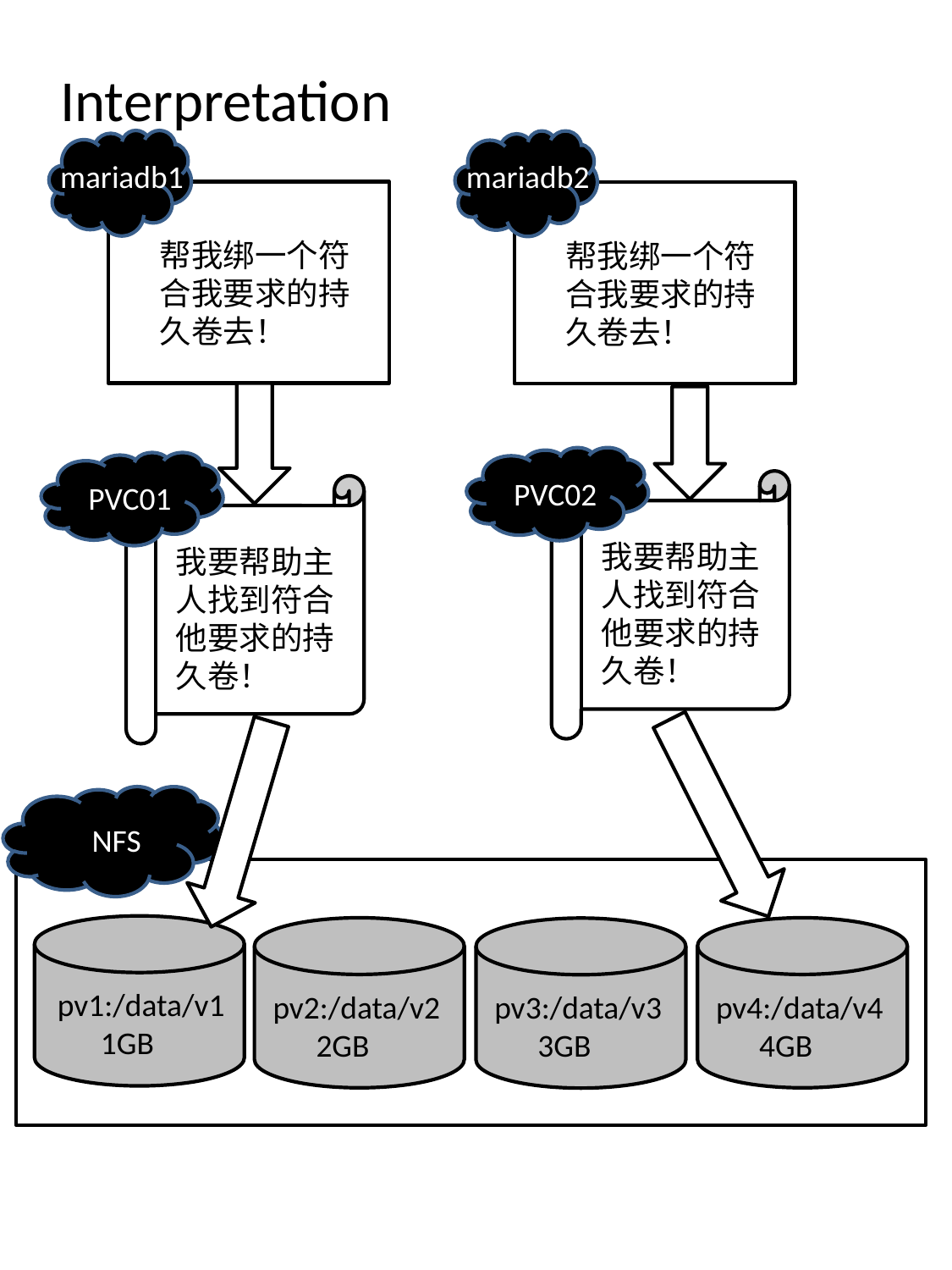

# Interpretation

mariadb1
mariadb2

帮我绑一个符合我要求的持久卷去！
帮我绑一个符合我要求的持久卷去！

PVC02

PVC01

我要帮助主人找到符合他要求的持久卷！
我要帮助主人找到符合他要求的持久卷！

NFS

pv1:/data/v1
      1GB
pv2:/data/v2
      2GB
pv4:/data/v4
      4GB
pv3:/data/v3
      3GB